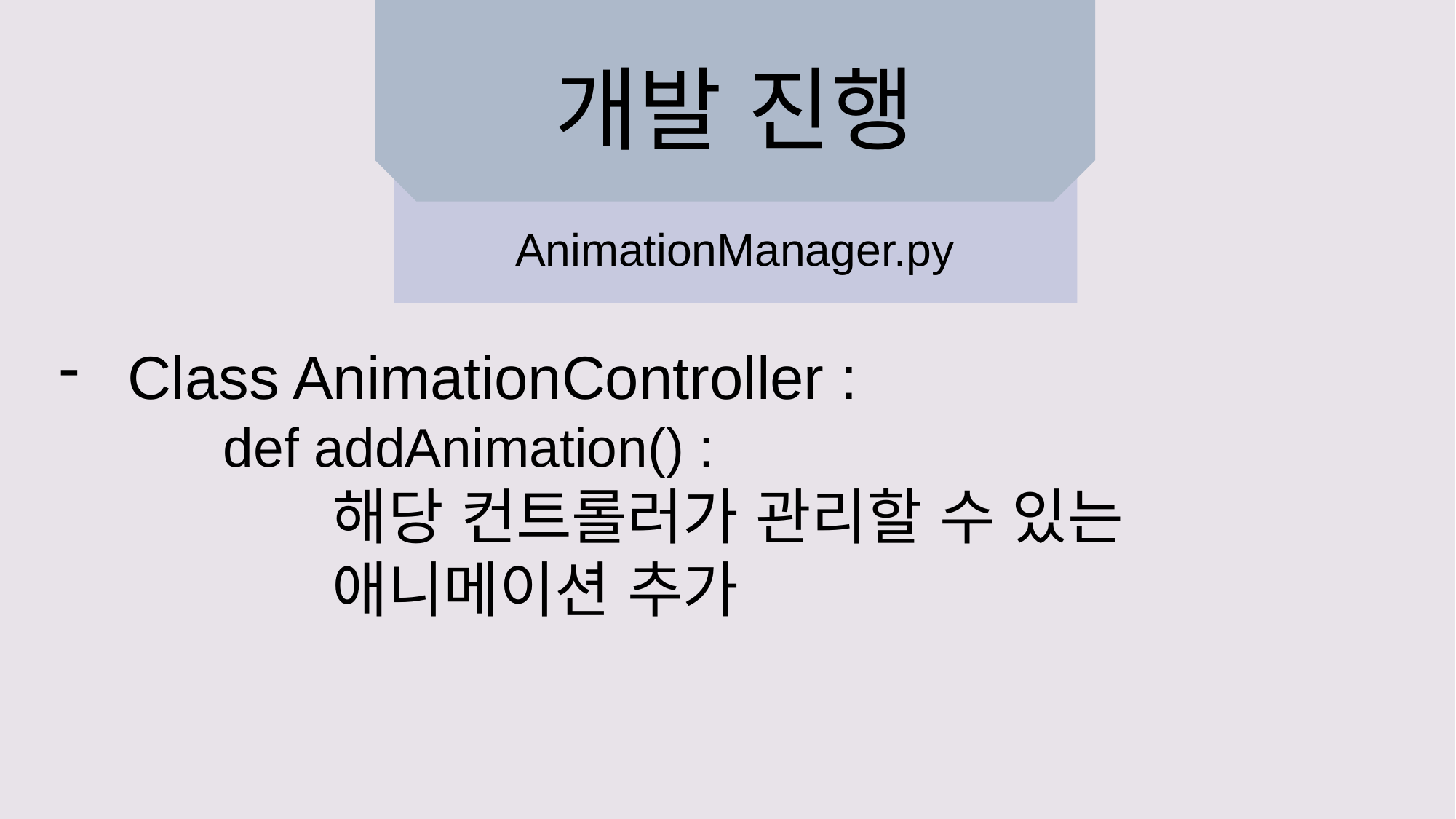

# 개발 진행

AnimationManager.py
Class AnimationController :
	def addAnimation() :
		해당 컨트롤러가 관리할 수 있는
		애니메이션 추가